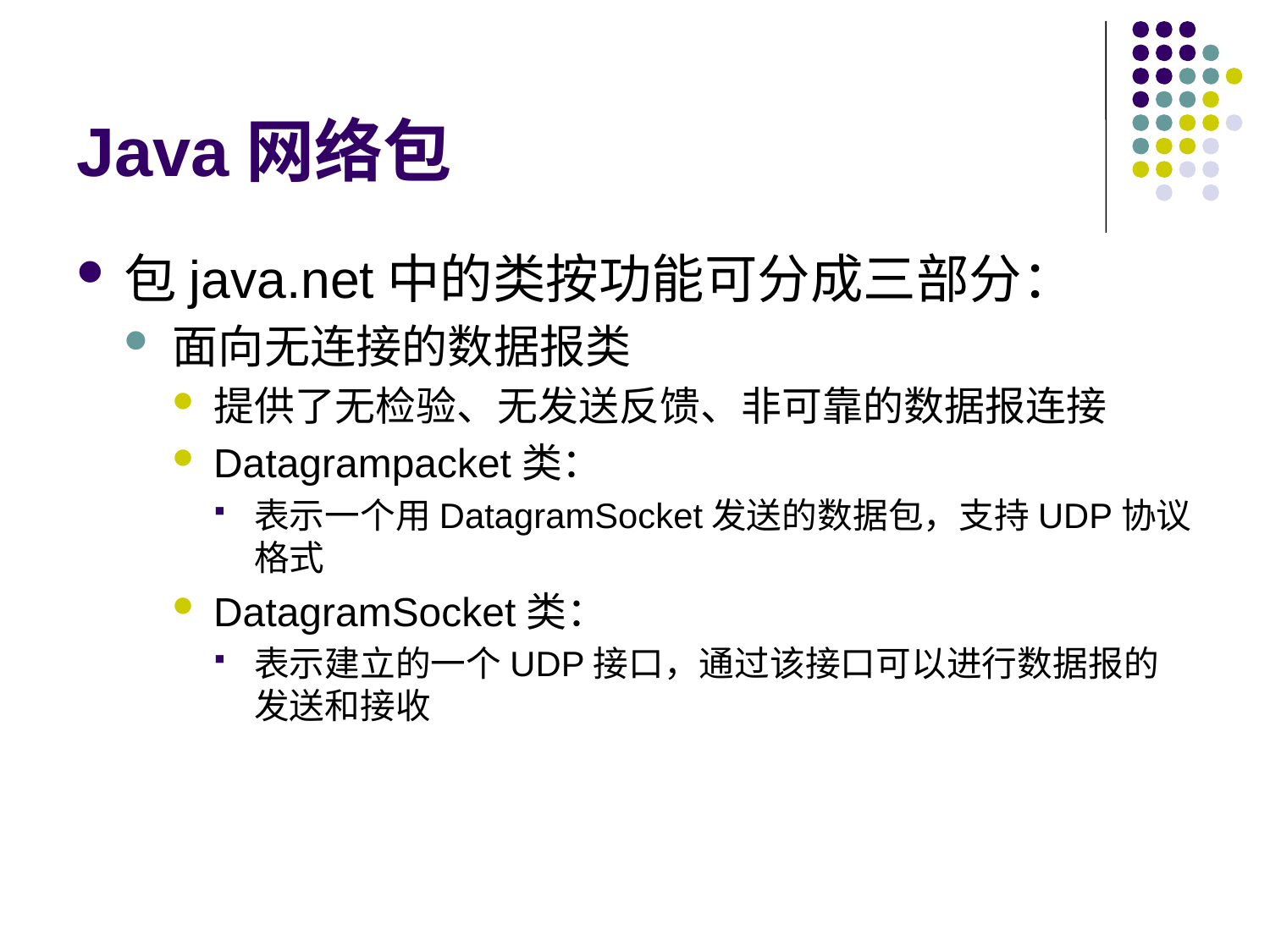

# Java网络包
包java.net中的类按功能可分成三部分：
面向无连接的数据报类
提供了无检验、无发送反馈、非可靠的数据报连接
Datagrampacket类：
表示一个用DatagramSocket发送的数据包，支持UDP协议格式
DatagramSocket类：
表示建立的一个UDP接口，通过该接口可以进行数据报的发送和接收